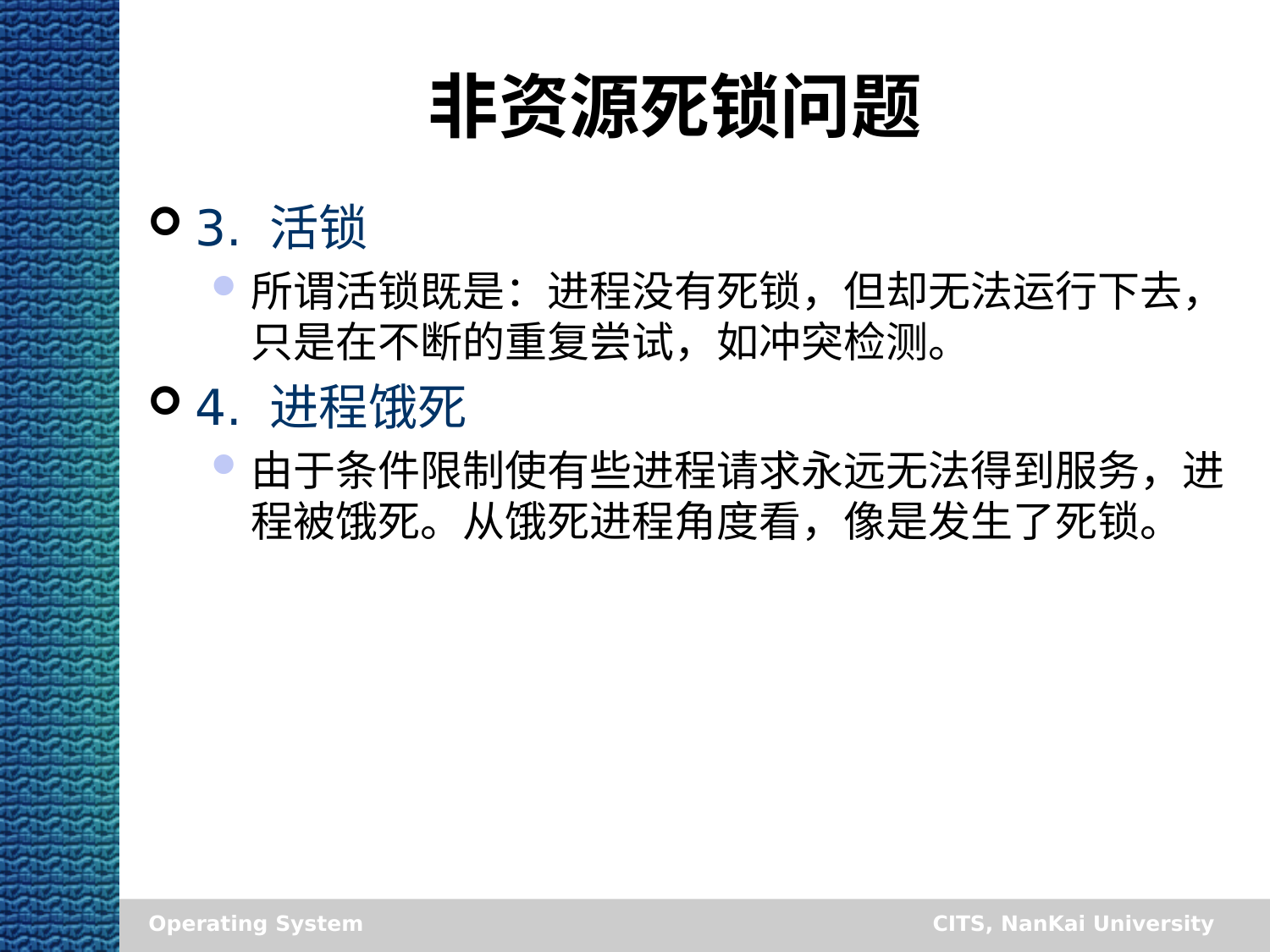

# 非资源死锁问题
3. 活锁
所谓活锁既是：进程没有死锁，但却无法运行下去，只是在不断的重复尝试，如冲突检测。
4. 进程饿死
由于条件限制使有些进程请求永远无法得到服务，进程被饿死。从饿死进程角度看，像是发生了死锁。
Operating System
CITS, NanKai University